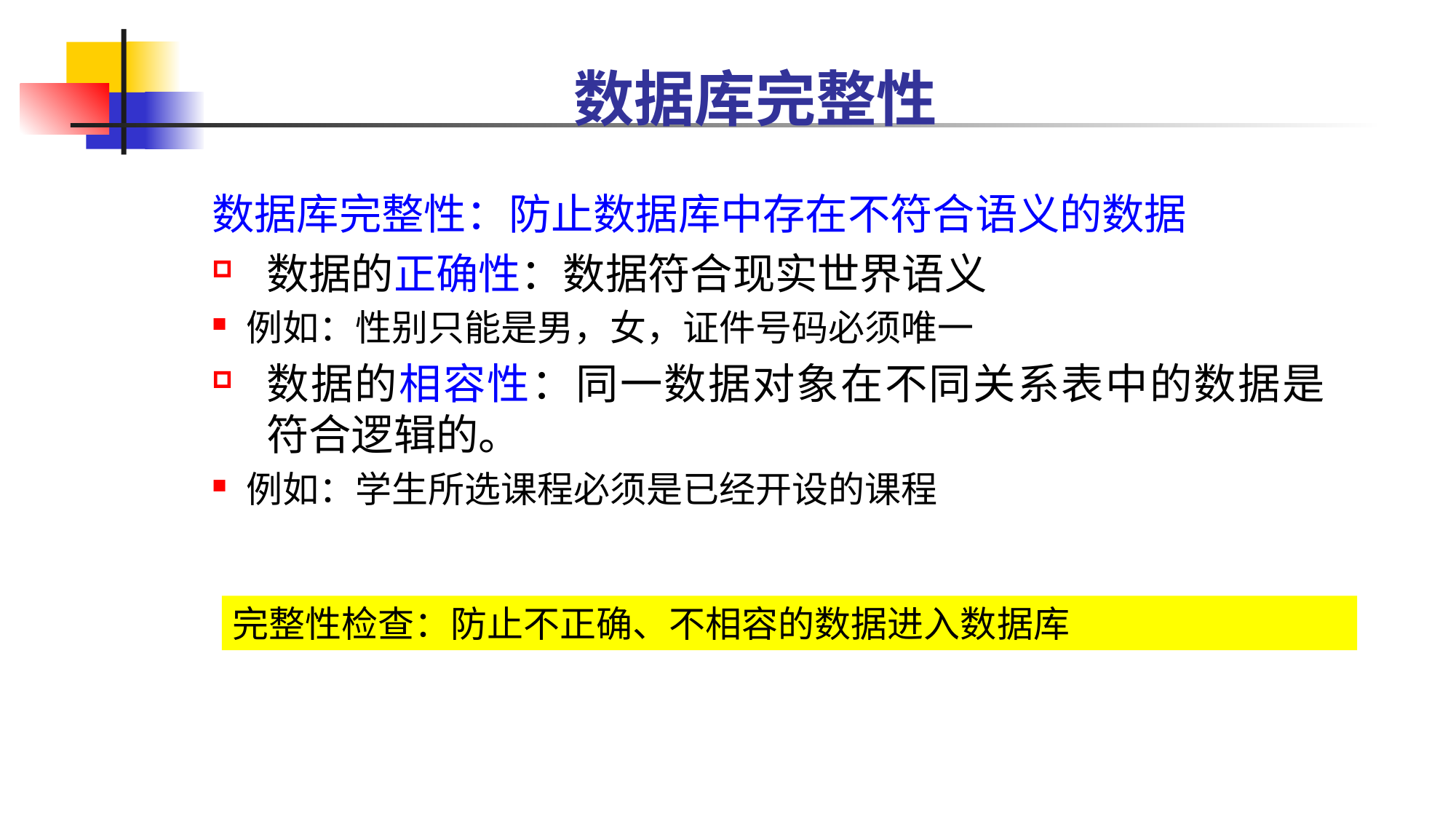

# 数据库完整性
数据库完整性：防止数据库中存在不符合语义的数据
数据的正确性：数据符合现实世界语义
例如：性别只能是男，女，证件号码必须唯一
数据的相容性：同一数据对象在不同关系表中的数据是符合逻辑的。
例如：学生所选课程必须是已经开设的课程
完整性检查：防止不正确、不相容的数据进入数据库